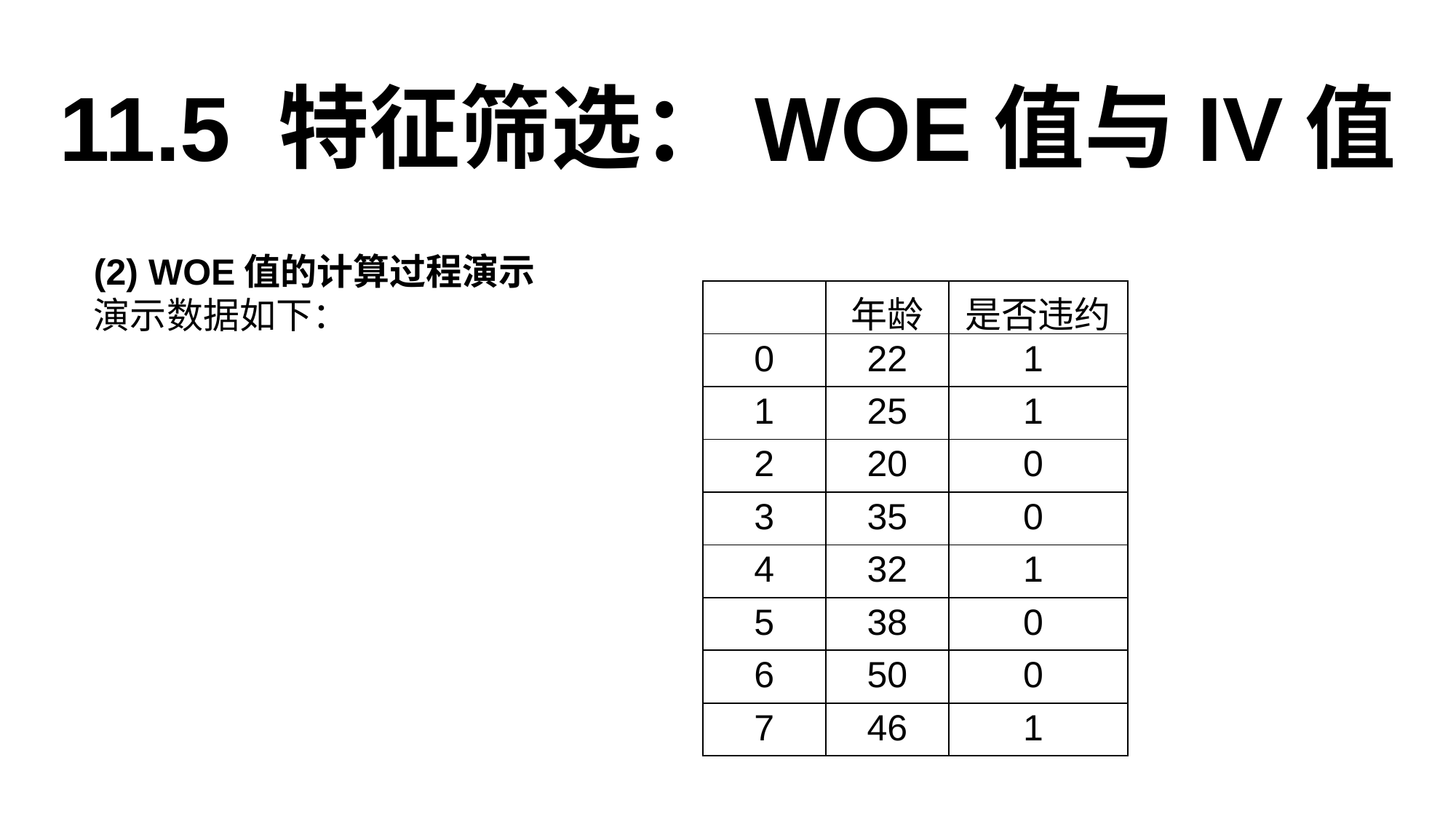

11.5 特征筛选：WOE值与IV值
(2) WOE值的计算过程演示
演示数据如下：
|  | 年龄 | 是否违约 |
| --- | --- | --- |
| 0 | 22 | 1 |
| 1 | 25 | 1 |
| 2 | 20 | 0 |
| 3 | 35 | 0 |
| 4 | 32 | 1 |
| 5 | 38 | 0 |
| 6 | 50 | 0 |
| 7 | 46 | 1 |